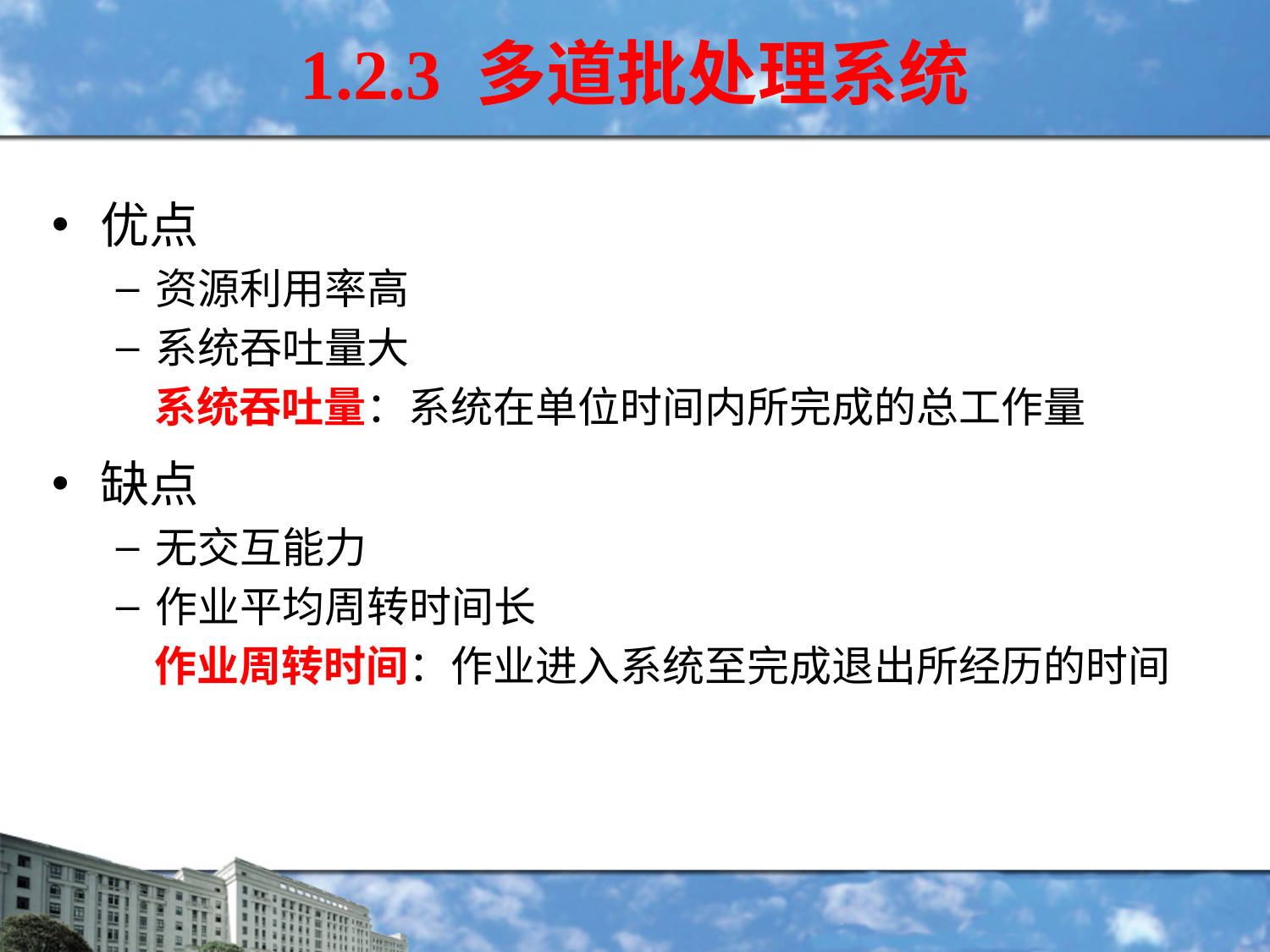

# 1.2.3 多道批处理系统
优点
资源利用率高
系统吞吐量大
   系统吞吐量：系统在单位时间内所完成的总工作量
缺点
无交互能力
作业平均周转时间长
   作业周转时间：作业进入系统至完成退出所经历的时间